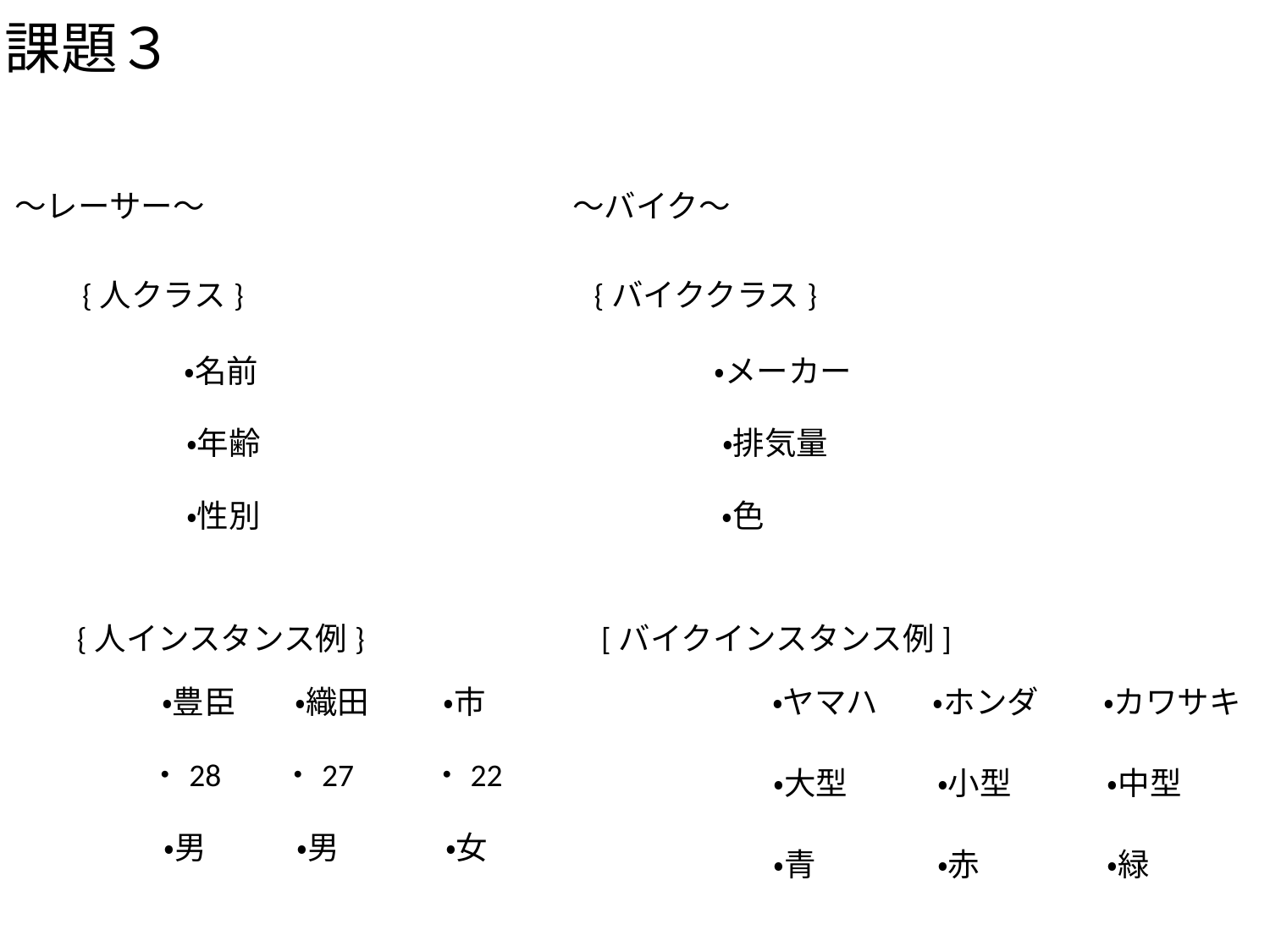

課題３
〜レーサー〜
〜バイク〜
{人クラス}
{バイククラス}
・名前
・メーカー
・排気量
・年齢
・性別
・色
{人インスタンス例}
[バイクインスタンス例]
・豊臣
・織田
・市
・ヤマハ
・ホンダ
・カワサキ
・28
・27
・22
・大型
・小型
・中型
・男
・男
・女
・青
・赤
・緑